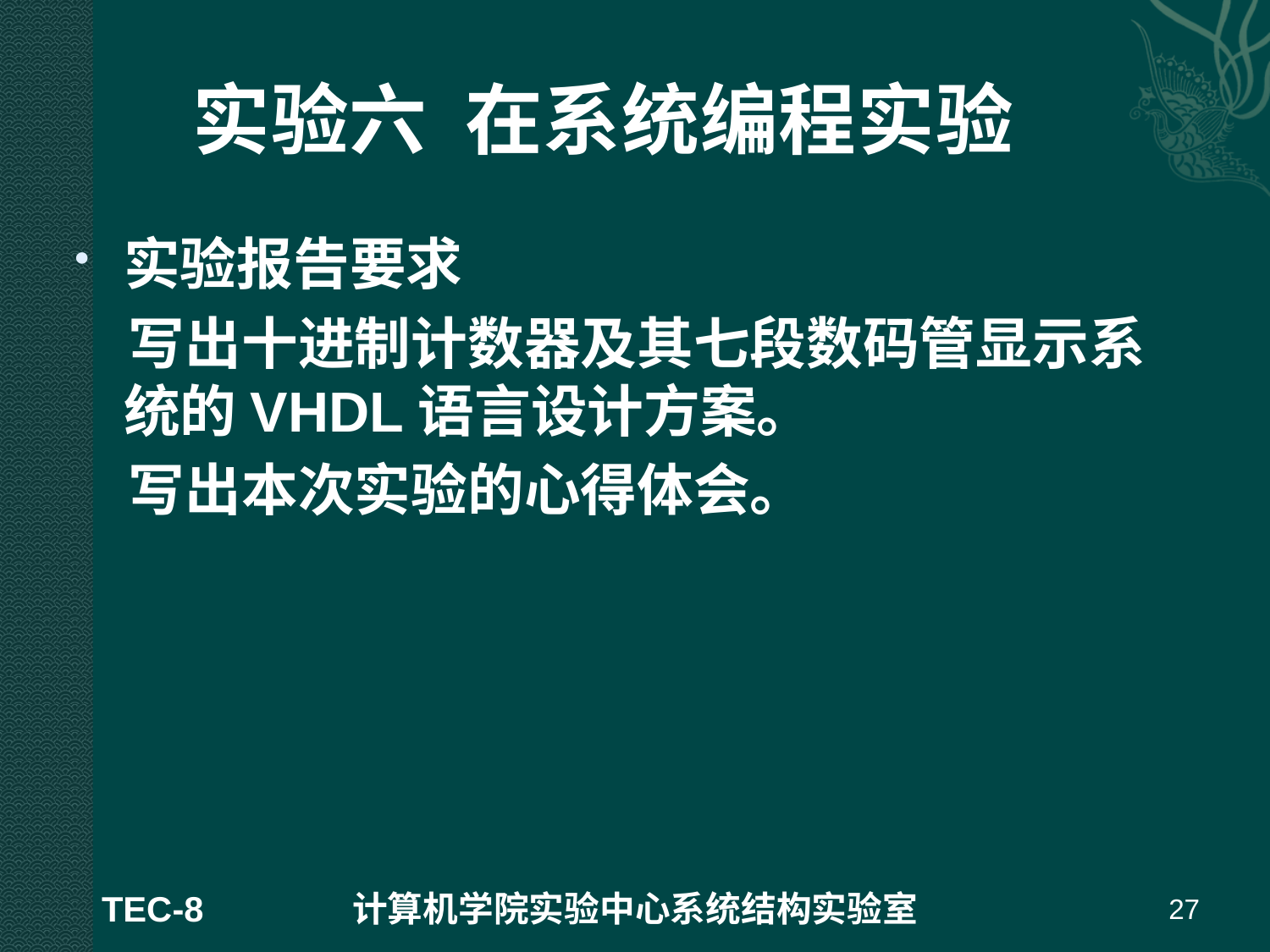

# 实验六  在系统编程实验
实验报告要求
   写出十进制计数器及其七段数码管显示系统的VHDL语言设计方案。
   写出本次实验的心得体会。
TEC-8
计算机学院实验中心系统结构实验室
27